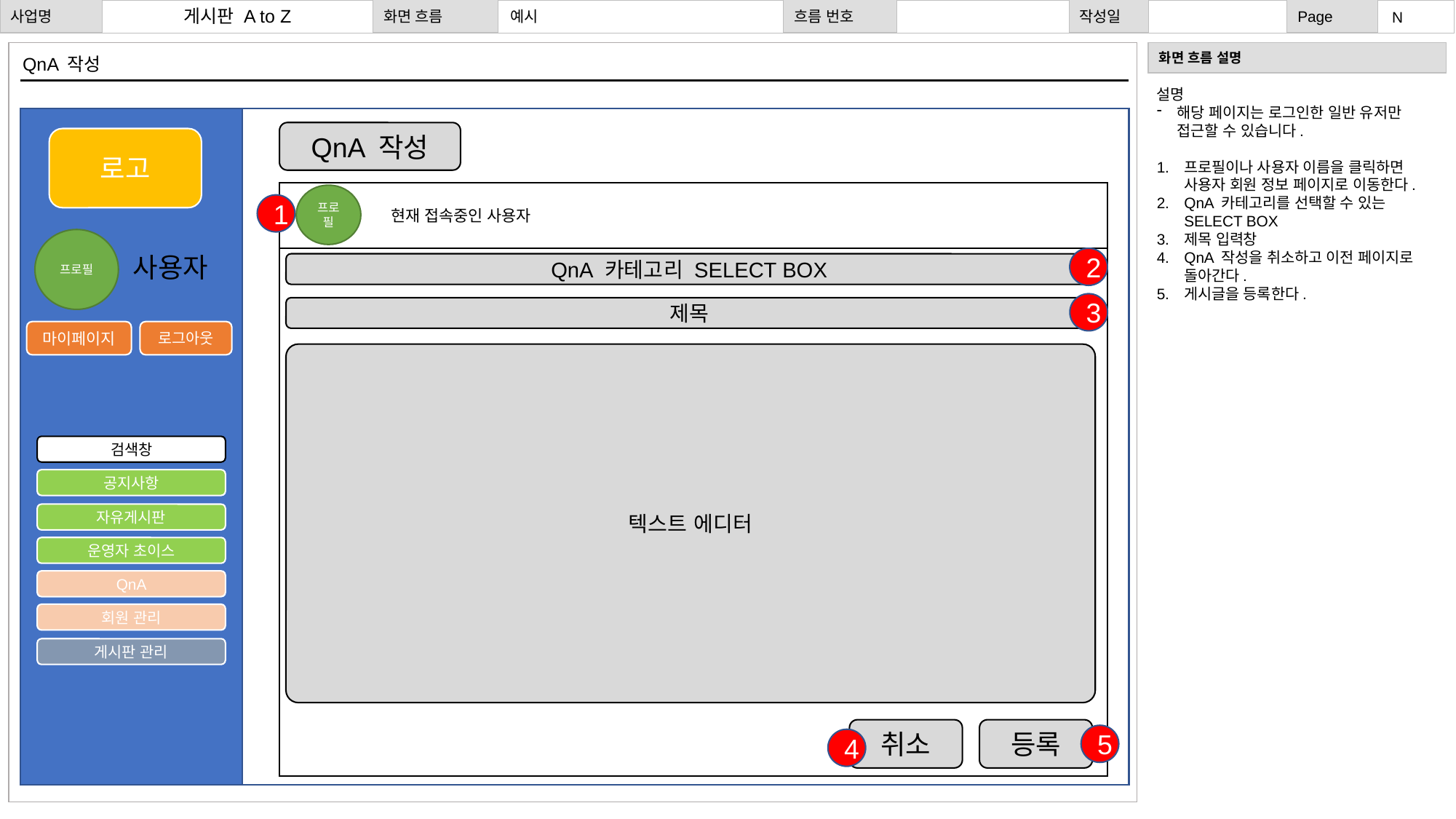

# 예시

게시판 A to Z
N

QnA 작성
설명
해당 페이지는 로그인한 일반 유저만 접근할 수 있습니다.

프로필이나 사용자 이름을 클릭하면 사용자 회원 정보 페이지로 이동한다.
QnA 카테고리를 선택할 수 있는 SELECT BOX
제목 입력창
QnA 작성을 취소하고 이전 페이지로 돌아간다.
게시글을 등록한다.

QnA 작성
로고
|  |
| --- |
|  |
프로필
1
현재 접속중인 사용자
프로필
사용자
2
QnA 카테고리 SELECT BOX
3
제목
마이페이지
로그아웃
텍스트 에디터
검색창
공지사항
자유게시판
운영자 초이스
QnA
회원 관리
게시판 관리
취소
등록
5
4